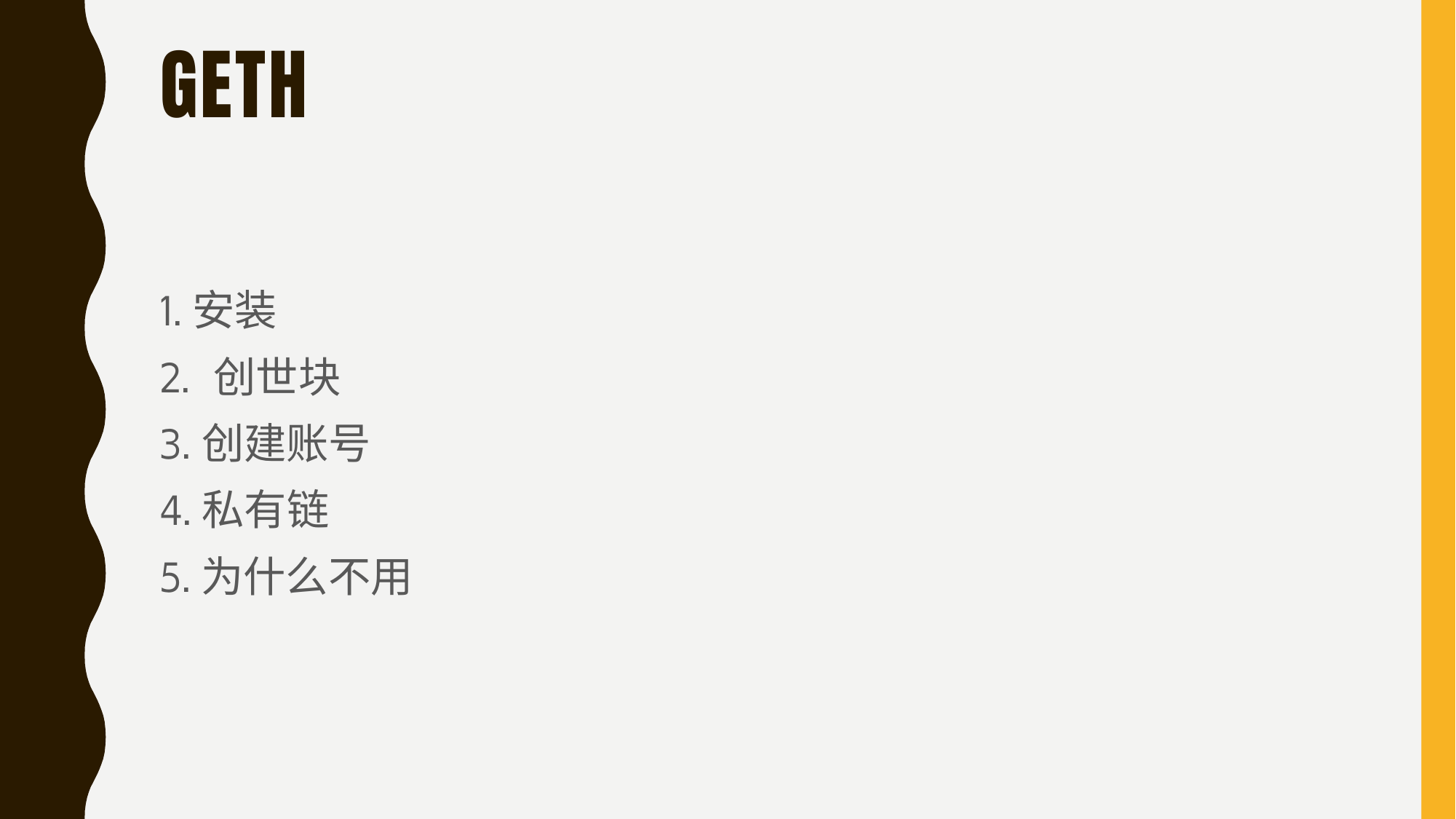

# GETH
1.安装
2. 创世块
3.创建账号
4.私有链
5.为什么不用